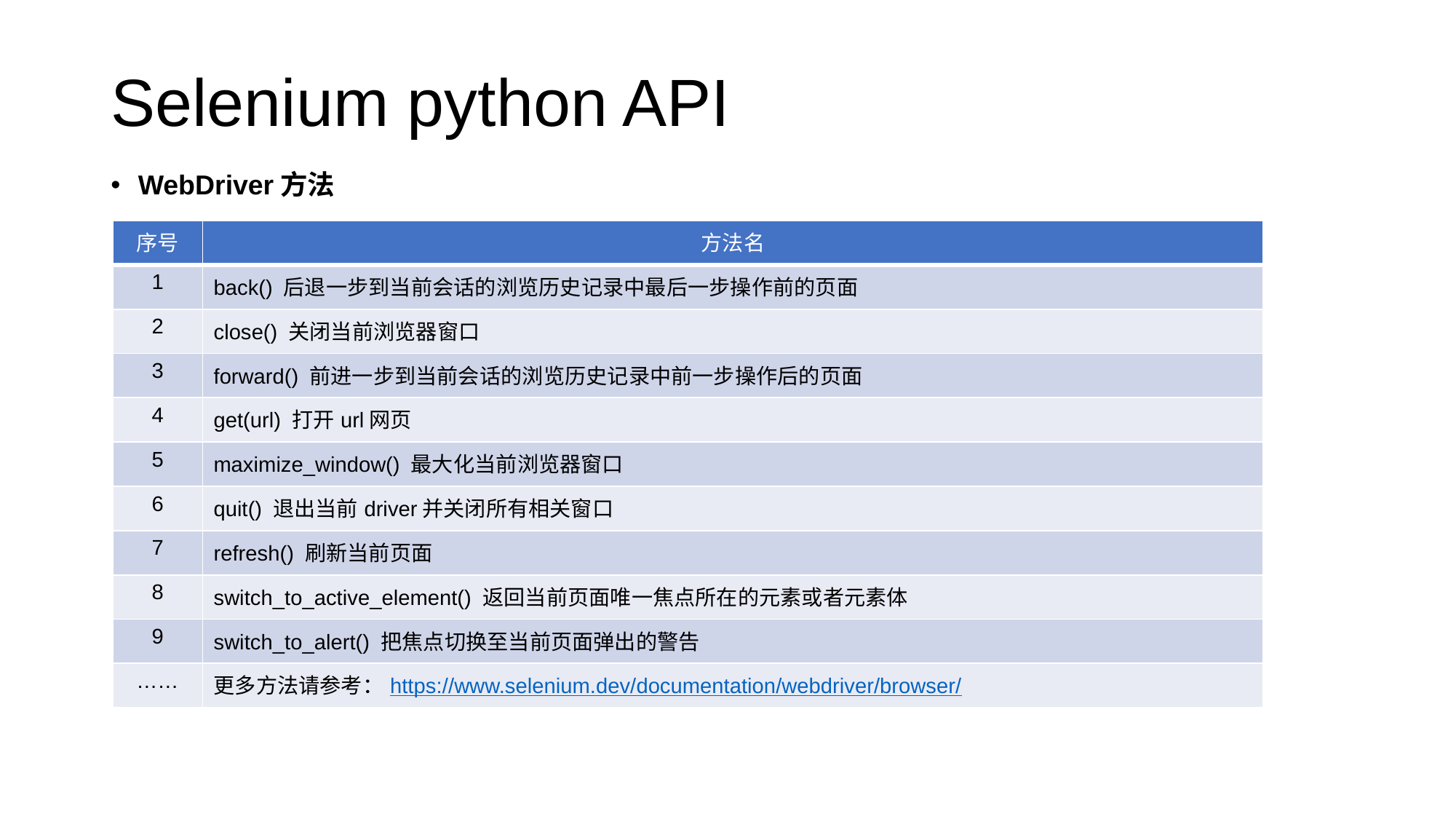

# Selenium python API
WebDriver方法

| 序号 | 方法名 |
| --- | --- |
| 1 | back() 后退一步到当前会话的浏览历史记录中最后一步操作前的页面 |
| 2 | close() 关闭当前浏览器窗口 |
| 3 | forward() 前进一步到当前会话的浏览历史记录中前一步操作后的页面 |
| 4 | get(url) 打开url网页 |
| 5 | maximize\_window() 最大化当前浏览器窗口 |
| 6 | quit() 退出当前driver并关闭所有相关窗口 |
| 7 | refresh() 刷新当前页面 |
| 8 | switch\_to\_active\_element() 返回当前页面唯一焦点所在的元素或者元素体 |
| 9 | switch\_to\_alert() 把焦点切换至当前页面弹出的警告 |
| …… | 更多方法请参考：https://www.selenium.dev/documentation/webdriver/browser/ |